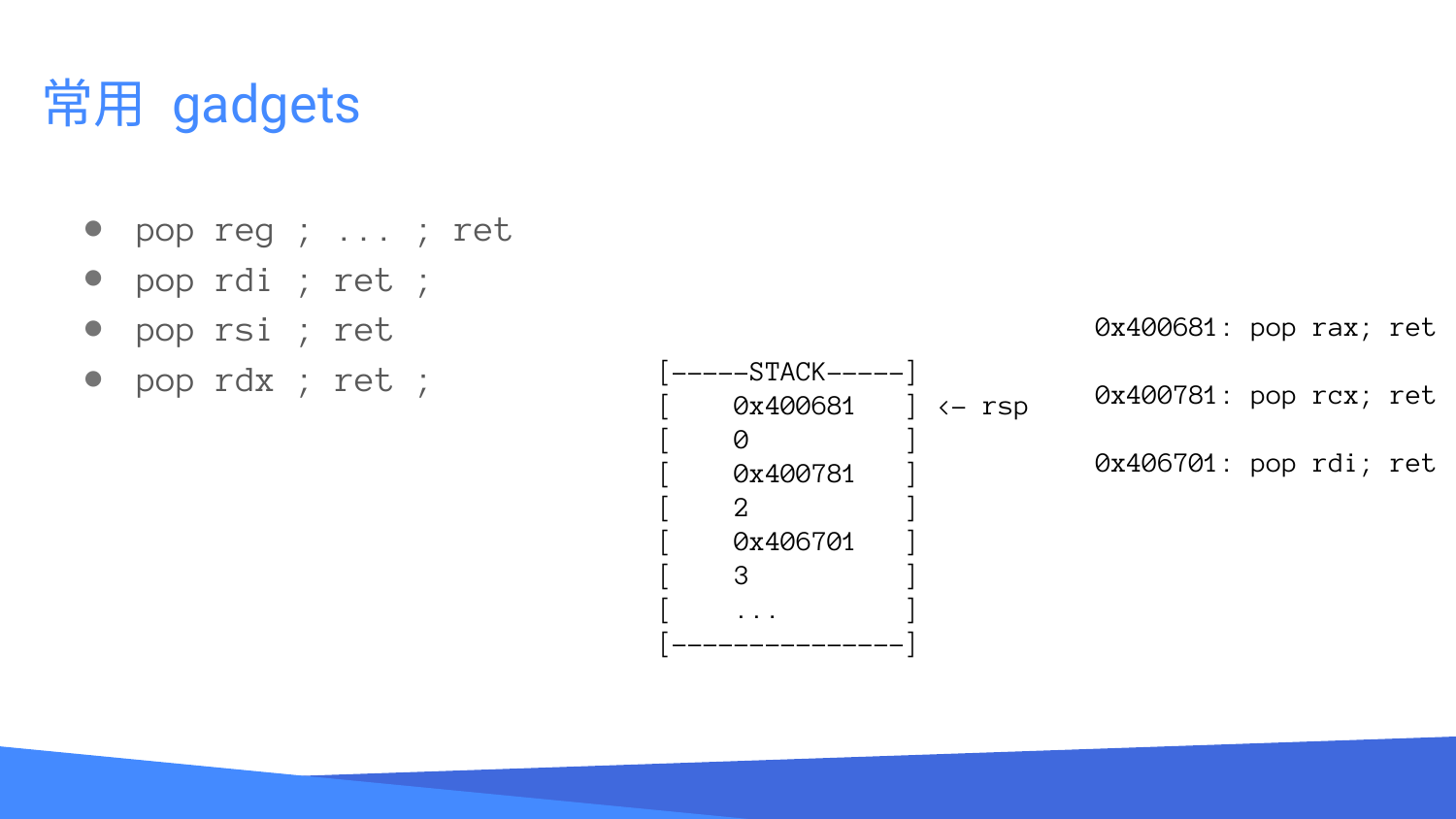

# 常用 gadgets
pop reg ; ... ; ret
pop rdi ; ret ;
pop rsi ; ret
pop rdx ; ret ;

0x400681: pop rax; ret

0x400781: pop rcx; ret

0x406701: pop rdi; ret
[-----STACK-----]
[    0x400681   ] <- rsp
[    0          ]
[    0x400781   ]
[    2          ]
[    0x406701   ]
[    3          ]
[    ...        ]
[---------------]